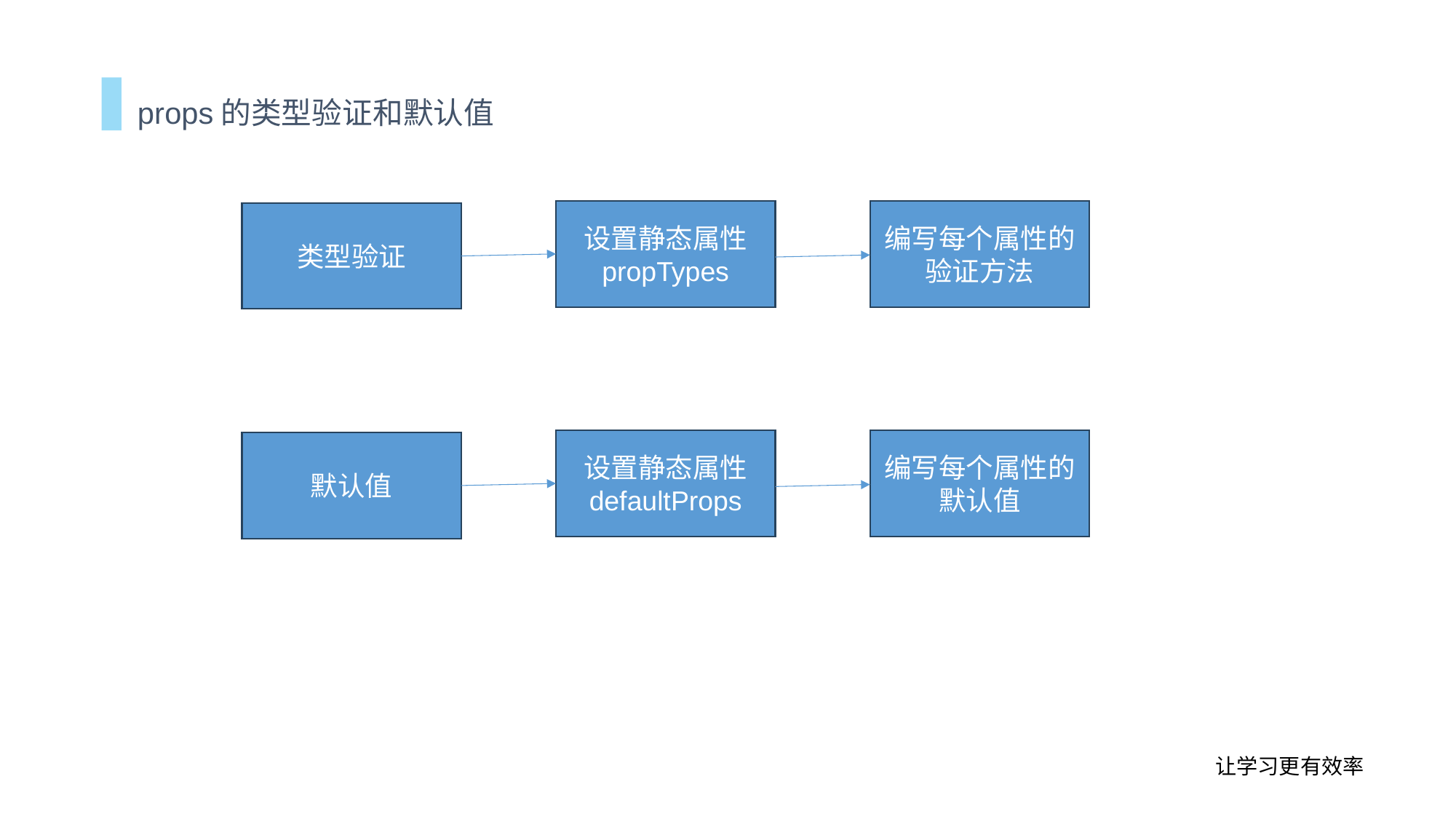

props的类型验证和默认值

设置静态属性
propTypes
编写每个属性的验证方法
类型验证
设置静态属性
defaultProps
编写每个属性的默认值
默认值